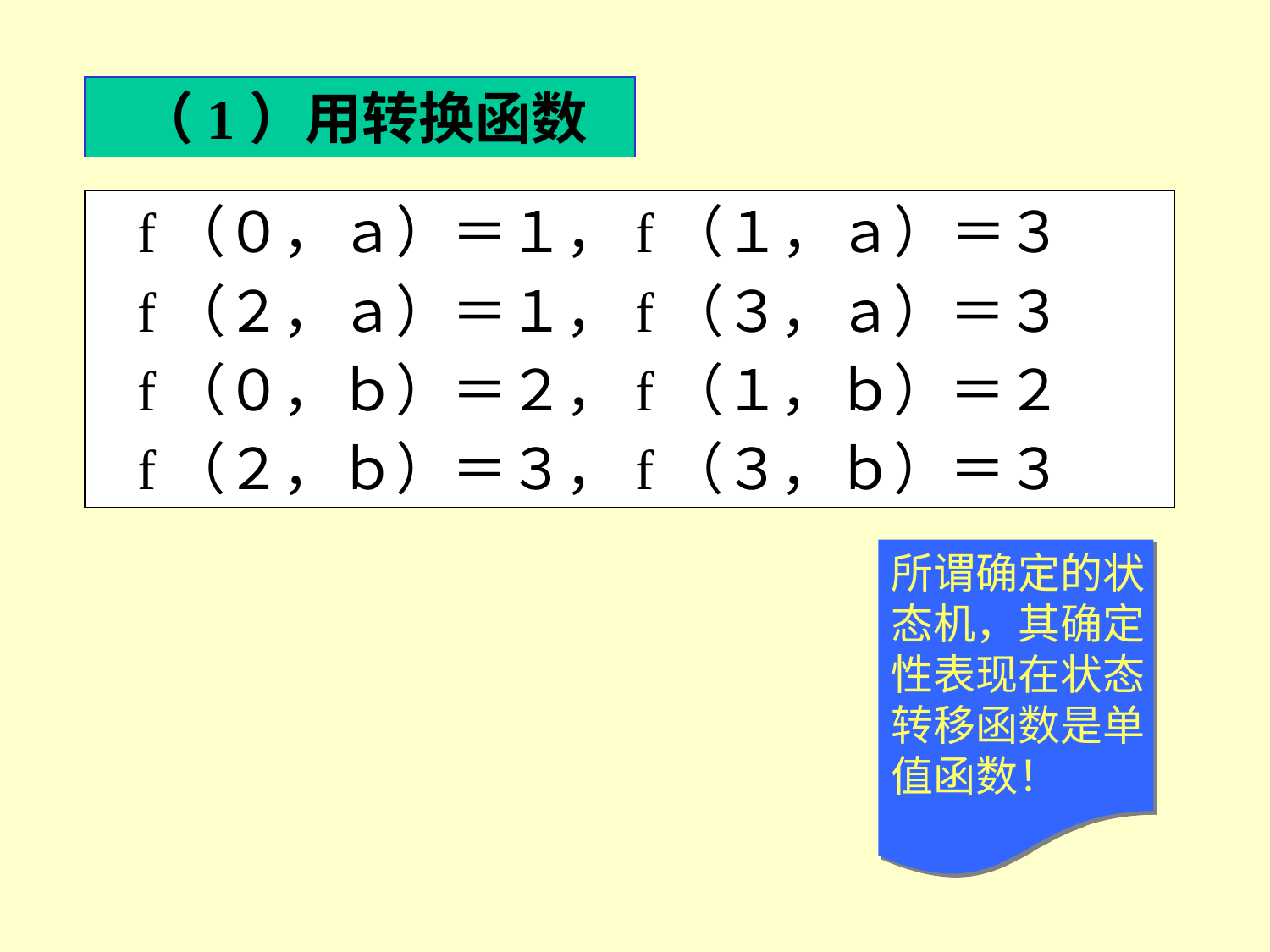

（1）用转换函数
f（０，ａ）＝１，f（１，ａ）＝３
f（２，ａ）＝１，f（３，ａ）＝３
f（０，ｂ）＝２，f（１，ｂ）＝２
f（２，ｂ）＝３，f（３，ｂ）＝３
所谓确定的状
态机，其确定
性表现在状态
转移函数是单
值函数！